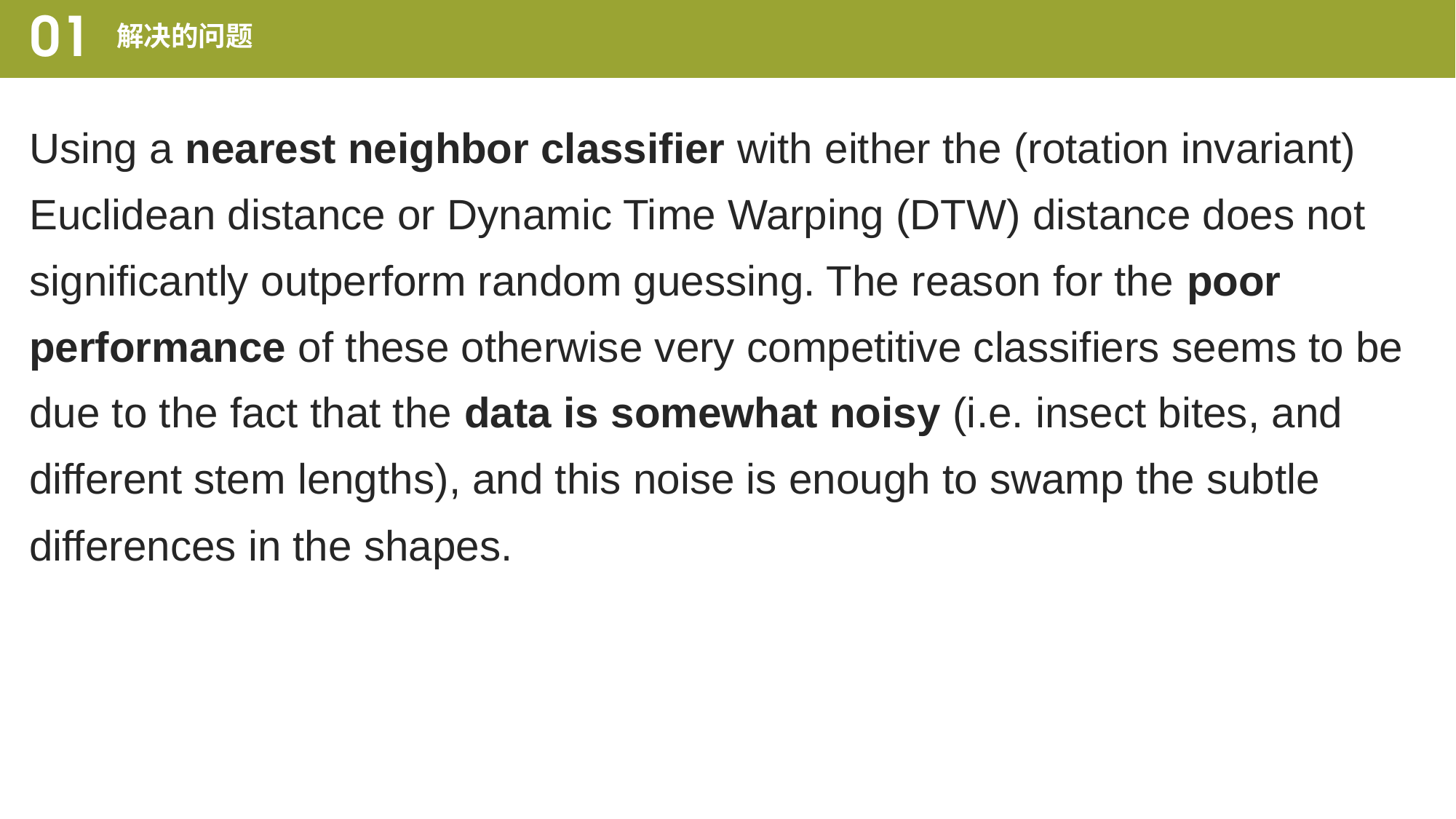

01
解决的问题
Using a nearest neighbor classifier with either the (rotation invariant) Euclidean distance or Dynamic Time Warping (DTW) distance does not significantly outperform random guessing. The reason for the poor performance of these otherwise very competitive classifiers seems to be due to the fact that the data is somewhat noisy (i.e. insect bites, and different stem lengths), and this noise is enough to swamp the subtle differences in the shapes.